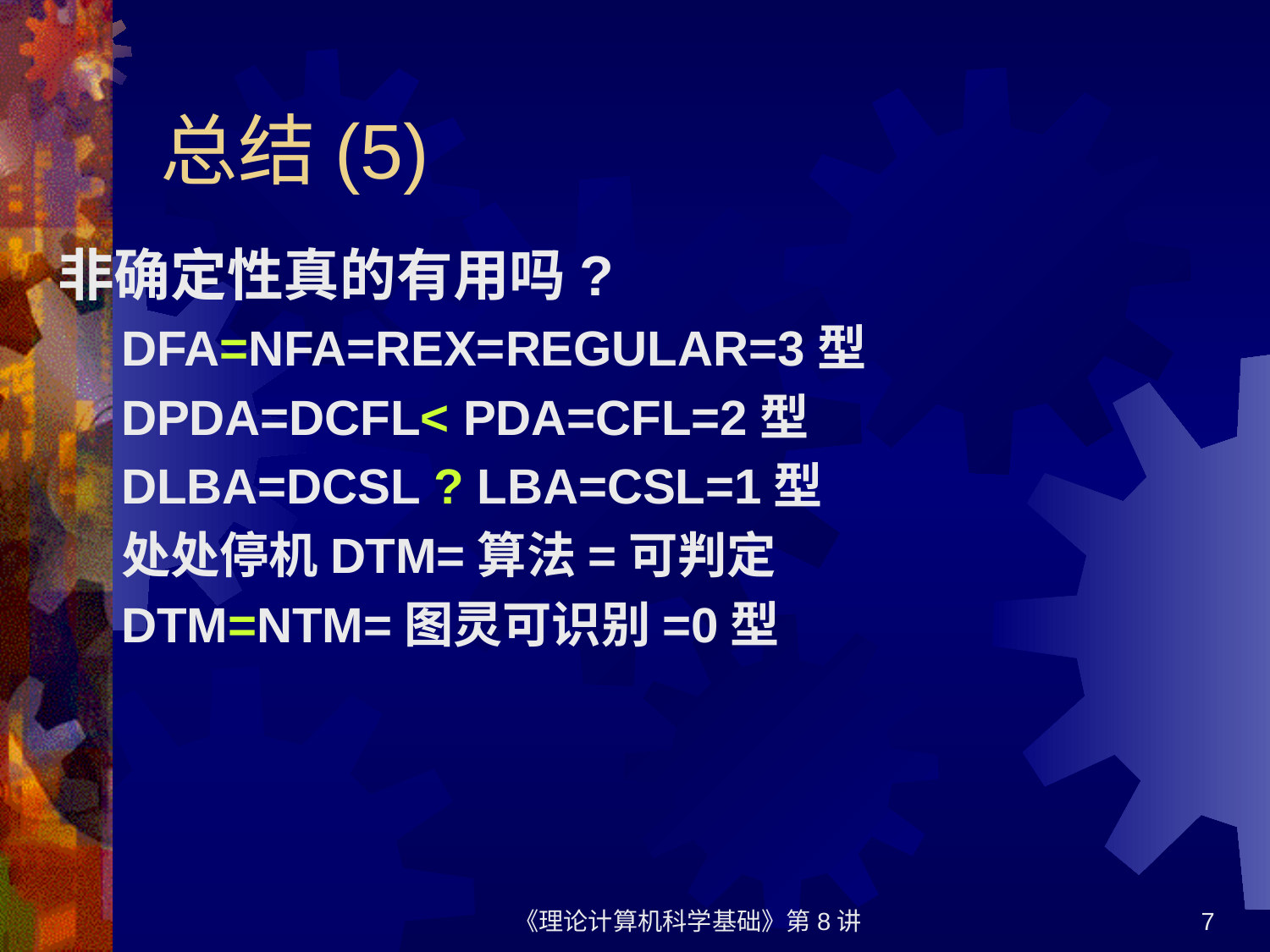

# 总结(5)
非确定性真的有用吗?
DFA=NFA=REX=REGULAR=3型
DPDA=DCFL< PDA=CFL=2型
DLBA=DCSL ? LBA=CSL=1型
处处停机DTM=算法=可判定
DTM=NTM=图灵可识别=0型
《理论计算机科学基础》第8讲
7